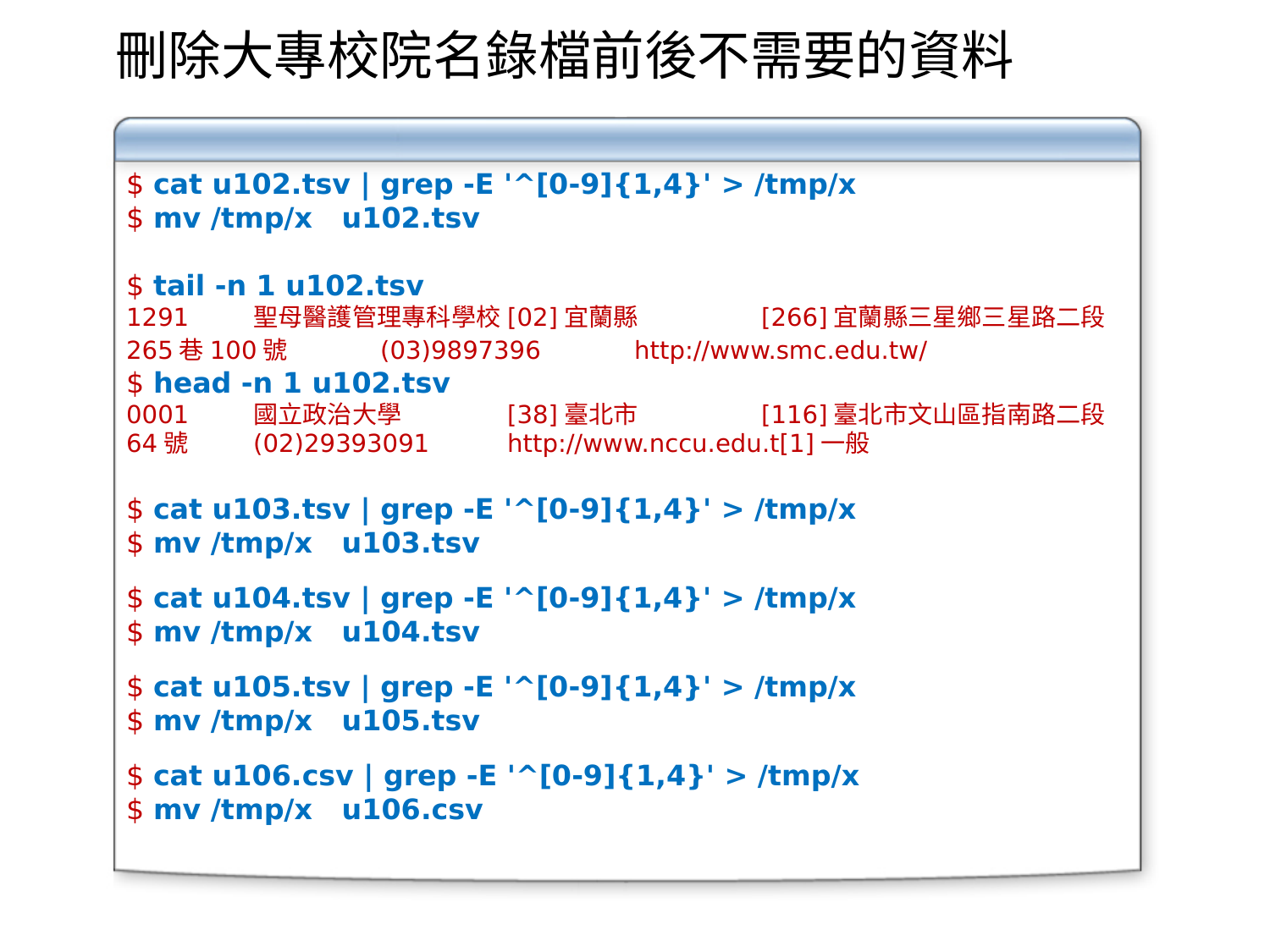

刪除大專校院名錄檔前後不需要的資料
$ cat u102.tsv | grep -E '^[0-9]{1,4}' > /tmp/x
$ mv /tmp/x   u102.tsv

$ tail -n 1 u102.tsv
1291	聖母醫護管理專科學校	[02]宜蘭縣	[266]宜蘭縣三星鄉三星路二段265巷100號	(03)9897396	http://www.smc.edu.tw/
$ head -n 1 u102.tsv
0001	國立政治大學	[38]臺北市	[116]臺北市文山區指南路二段64號	(02)29393091	http://www.nccu.edu.t[1]一般

$ cat u103.tsv | grep -E '^[0-9]{1,4}' > /tmp/x
$ mv /tmp/x   u103.tsv

$ cat u104.tsv | grep -E '^[0-9]{1,4}' > /tmp/x
$ mv /tmp/x   u104.tsv

$ cat u105.tsv | grep -E '^[0-9]{1,4}' > /tmp/x
$ mv /tmp/x   u105.tsv

$ cat u106.csv | grep -E '^[0-9]{1,4}' > /tmp/x
$ mv /tmp/x   u106.csv